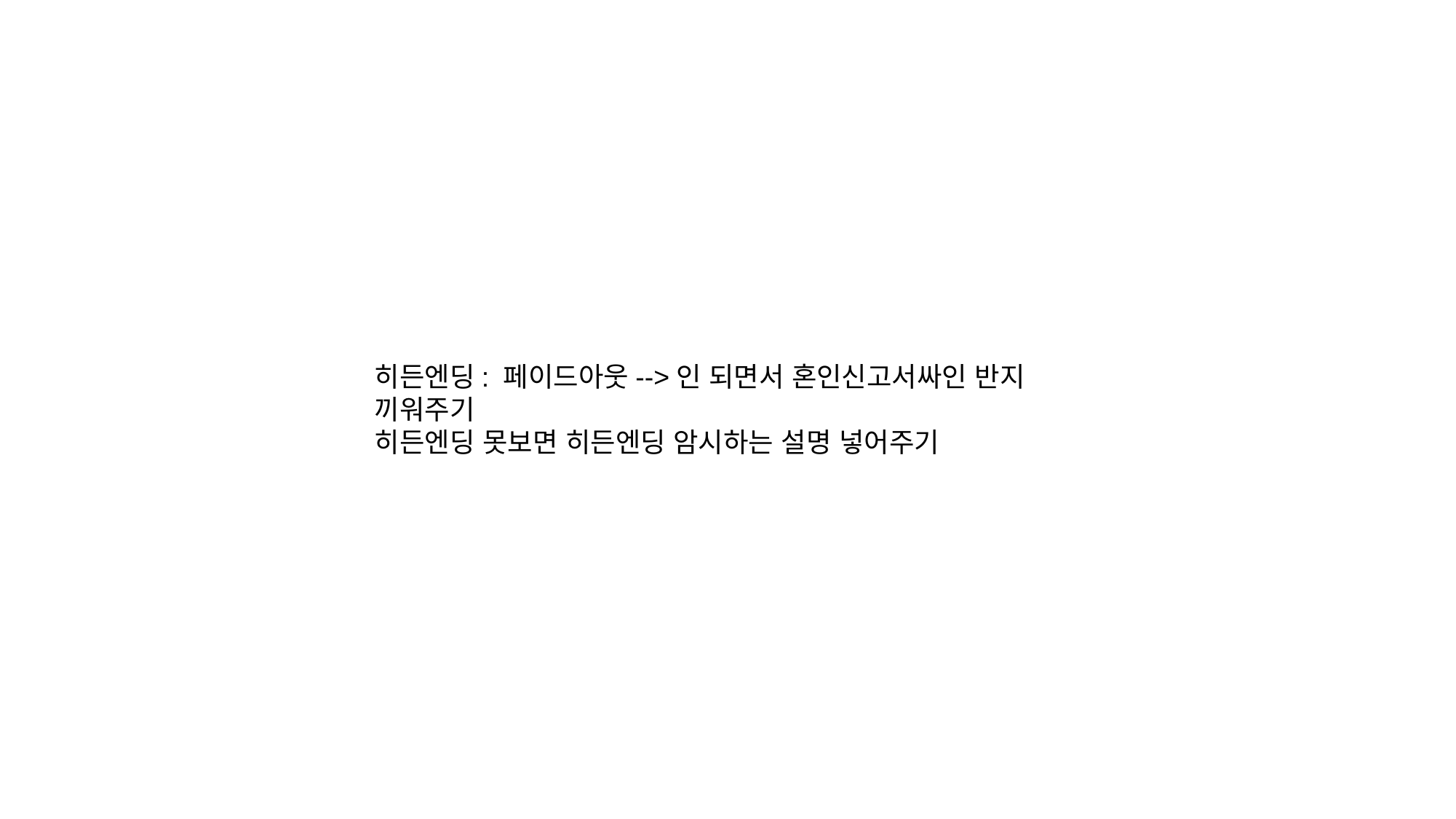

히든엔딩: 페이드아웃-->인 되면서 혼인신고서싸인 반지 끼워주기
히든엔딩 못보면 히든엔딩 암시하는 설명 넣어주기